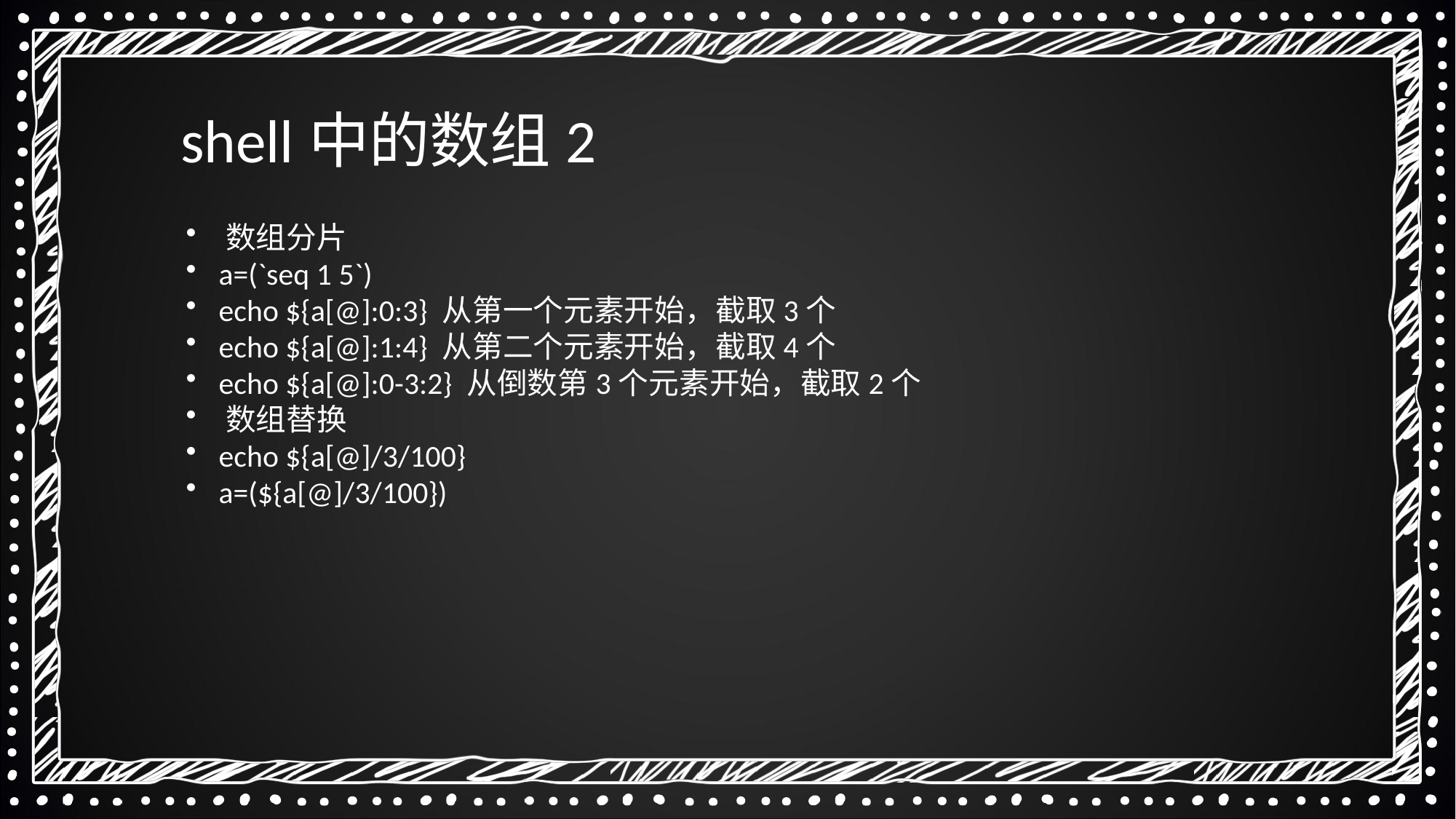

shell中的数组2
 数组分片
 a=(`seq 1 5`)
 echo ${a[@]:0:3} 从第一个元素开始，截取3个
 echo ${a[@]:1:4} 从第二个元素开始，截取4个
 echo ${a[@]:0-3:2} 从倒数第3个元素开始，截取2个
 数组替换
 echo ${a[@]/3/100}
 a=(${a[@]/3/100})